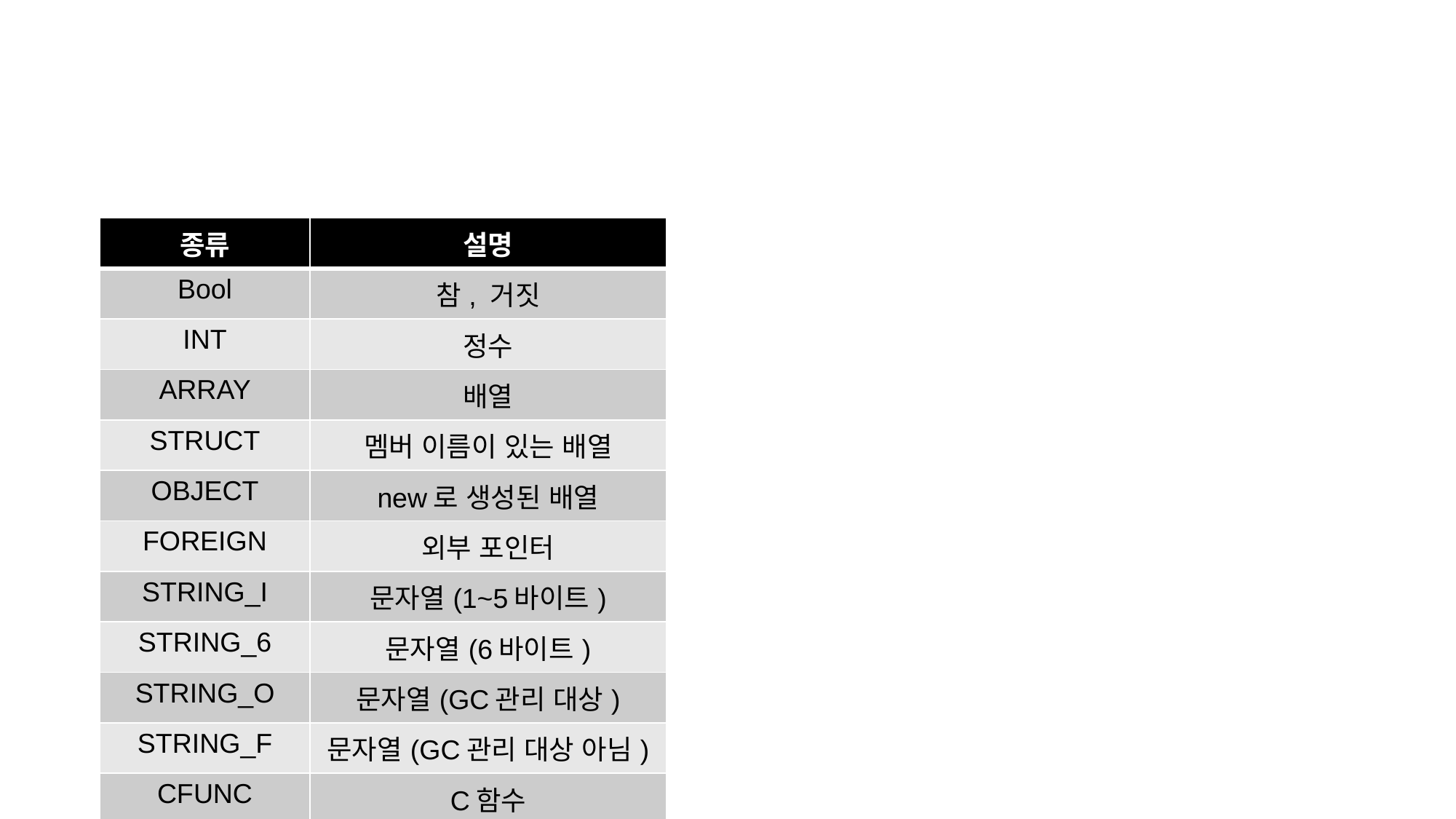

| 종류 | 설명 |
| --- | --- |
| Bool | 참, 거짓 |
| INT | 정수 |
| ARRAY | 배열 |
| STRUCT | 멤버 이름이 있는 배열 |
| OBJECT | new로 생성된 배열 |
| FOREIGN | 외부 포인터 |
| STRING\_I | 문자열(1~5바이트) |
| STRING\_6 | 문자열(6바이트) |
| STRING\_O | 문자열(GC관리 대상) |
| STRING\_F | 문자열(GC관리 대상 아님) |
| CFUNC | C함수 |